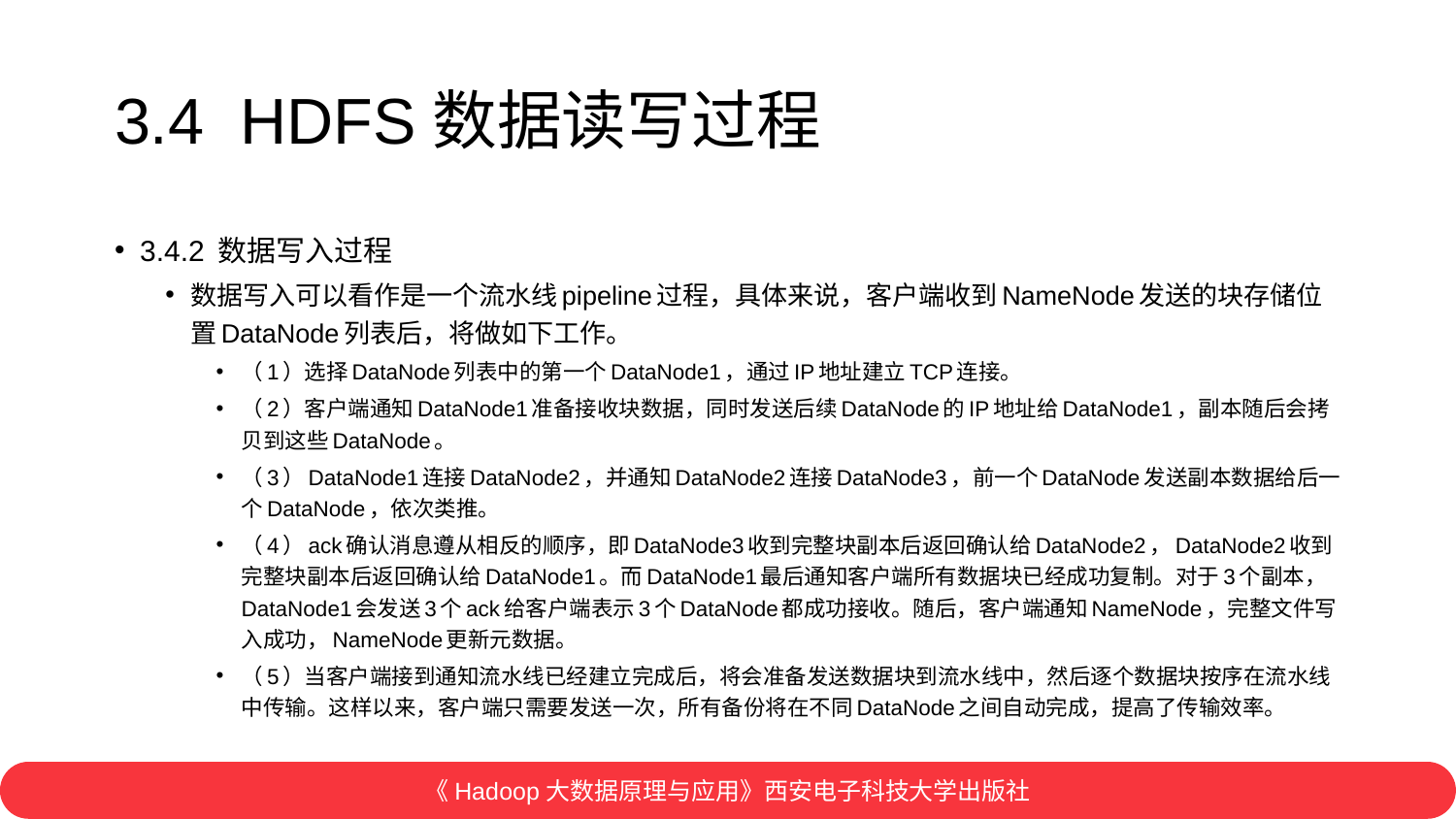

# 3.4  HDFS数据读写过程
3.4.2 数据写入过程
数据写入可以看作是一个流水线pipeline过程，具体来说，客户端收到NameNode发送的块存储位置DataNode列表后，将做如下工作。
（1）选择DataNode列表中的第一个DataNode1，通过IP地址建立TCP连接。
（2）客户端通知DataNode1准备接收块数据，同时发送后续DataNode的IP地址给DataNode1，副本随后会拷贝到这些DataNode。
（3）DataNode1连接DataNode2，并通知DataNode2连接DataNode3，前一个DataNode发送副本数据给后一个DataNode，依次类推。
（4）ack确认消息遵从相反的顺序，即DataNode3收到完整块副本后返回确认给DataNode2，DataNode2收到完整块副本后返回确认给DataNode1。而DataNode1最后通知客户端所有数据块已经成功复制。对于3个副本，DataNode1会发送3个ack给客户端表示3个DataNode都成功接收。随后，客户端通知NameNode，完整文件写入成功，NameNode更新元数据。
（5）当客户端接到通知流水线已经建立完成后，将会准备发送数据块到流水线中，然后逐个数据块按序在流水线中传输。这样以来，客户端只需要发送一次，所有备份将在不同DataNode之间自动完成，提高了传输效率。